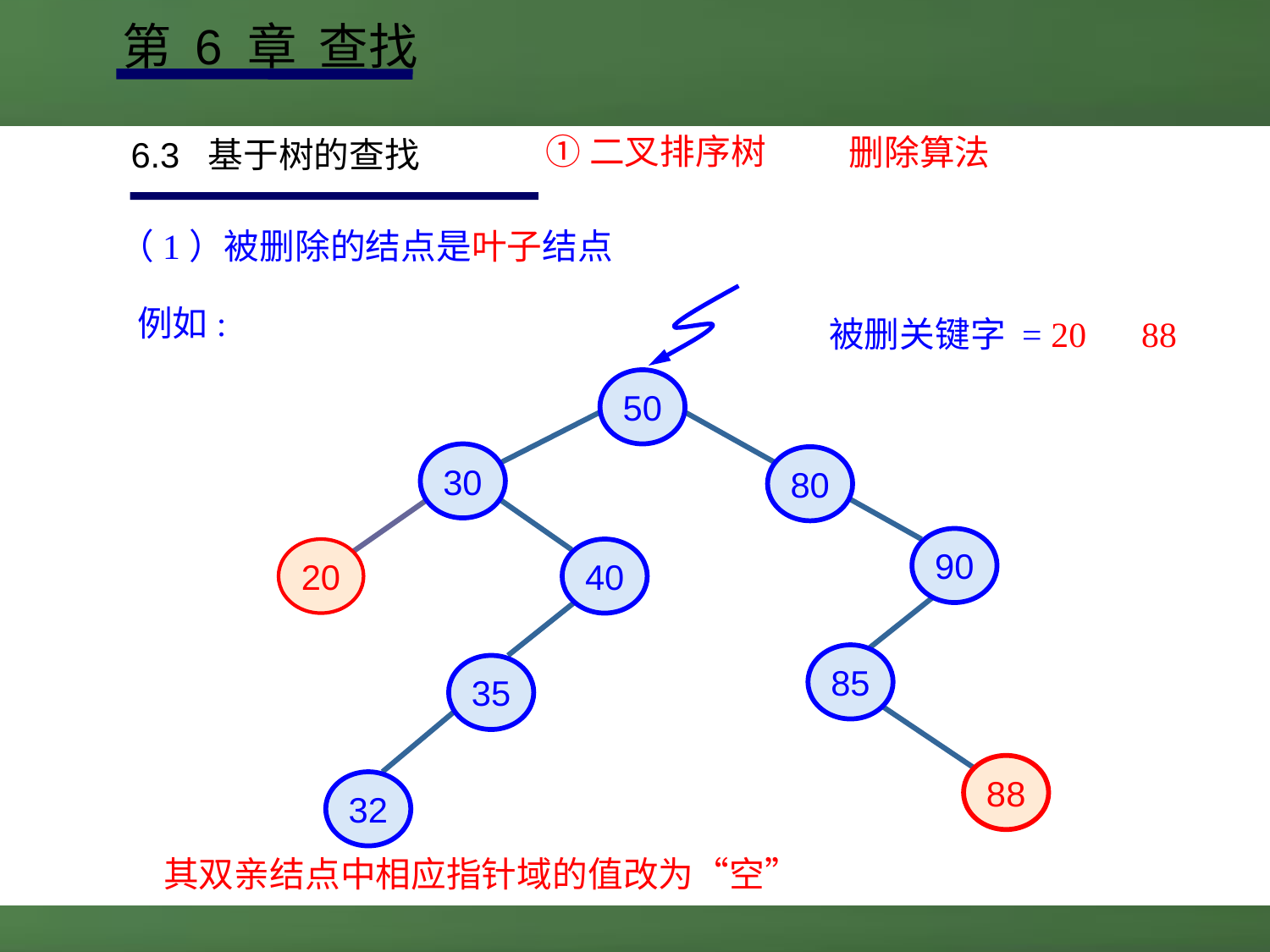

第 6 章  查找

①二叉排序树
删除算法
6.3  基于树的查找

（1）被删除的结点是叶子结点

例如:
被删关键字 = 20
88
50

30
80

90
20
40

85
35

88
32

其双亲结点中相应指针域的值改为“空”